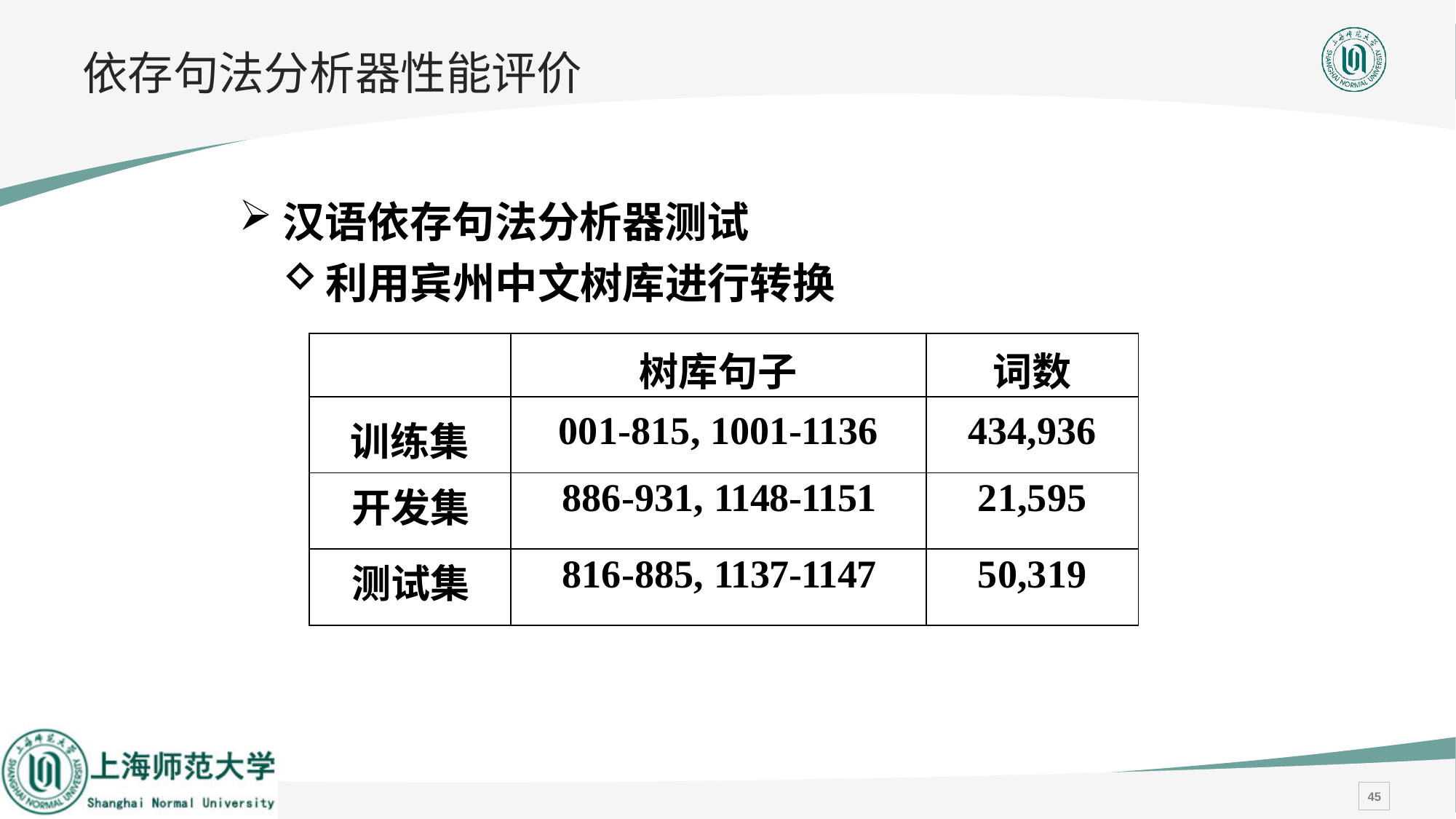

# 依存句法分析器性能评价
汉语依存句法分析器测试
利用宾州中文树库进行转换
|  | 树库句子 | 词数 |
| --- | --- | --- |
| 训练集 | 001-815, 1001-1136 | 434,936 |
| 开发集 | 886-931, 1148-1151 | 21,595 |
| 测试集 | 816-885, 1137-1147 | 50,319 |